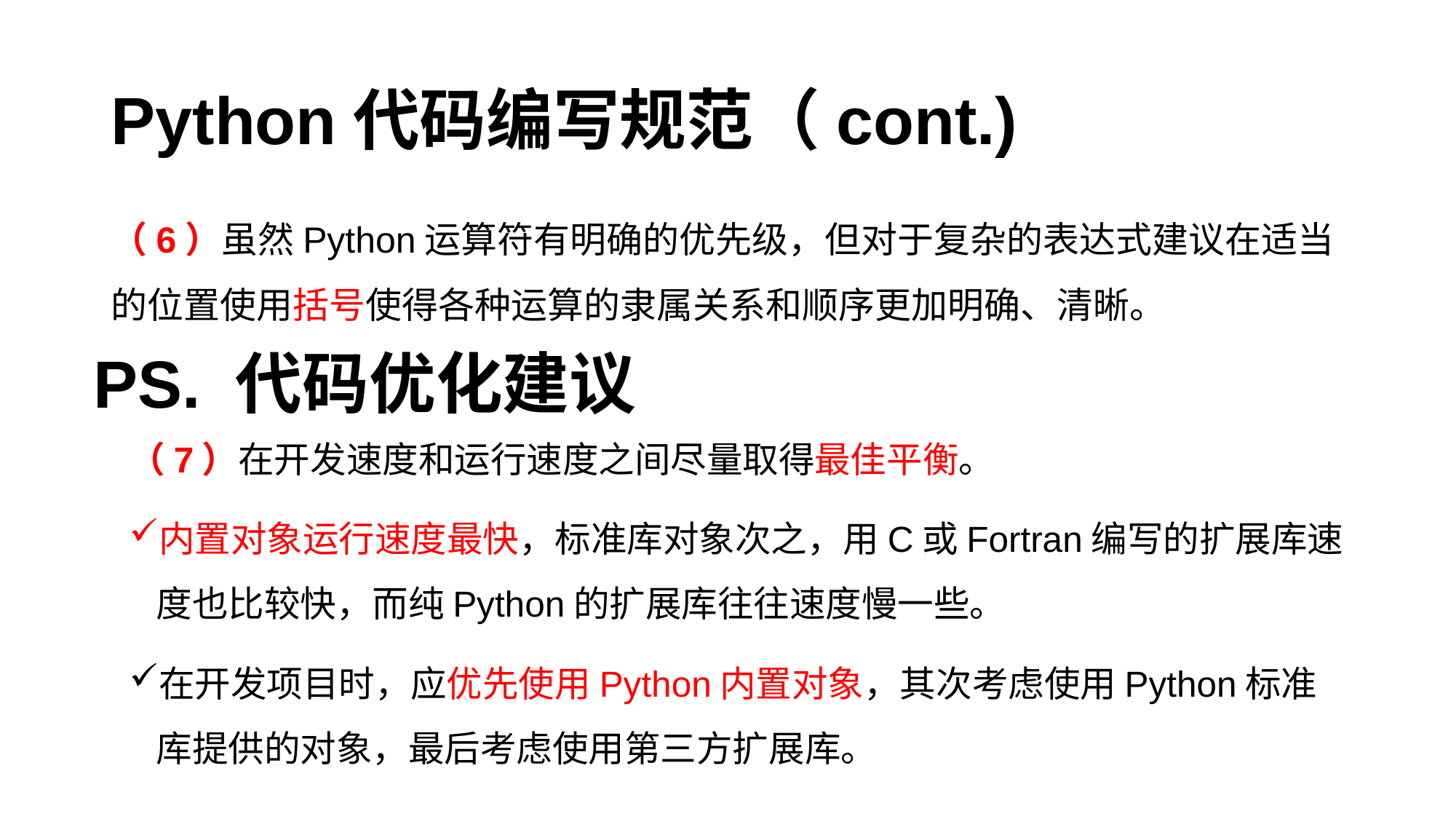

# Python代码编写规范（cont.)
（6）虽然Python运算符有明确的优先级，但对于复杂的表达式建议在适当的位置使用括号使得各种运算的隶属关系和顺序更加明确、清晰。
PS. 代码优化建议
（7）在开发速度和运行速度之间尽量取得最佳平衡。
内置对象运行速度最快，标准库对象次之，用C或Fortran编写的扩展库速度也比较快，而纯Python的扩展库往往速度慢一些。
在开发项目时，应优先使用Python内置对象，其次考虑使用Python标准库提供的对象，最后考虑使用第三方扩展库。
8